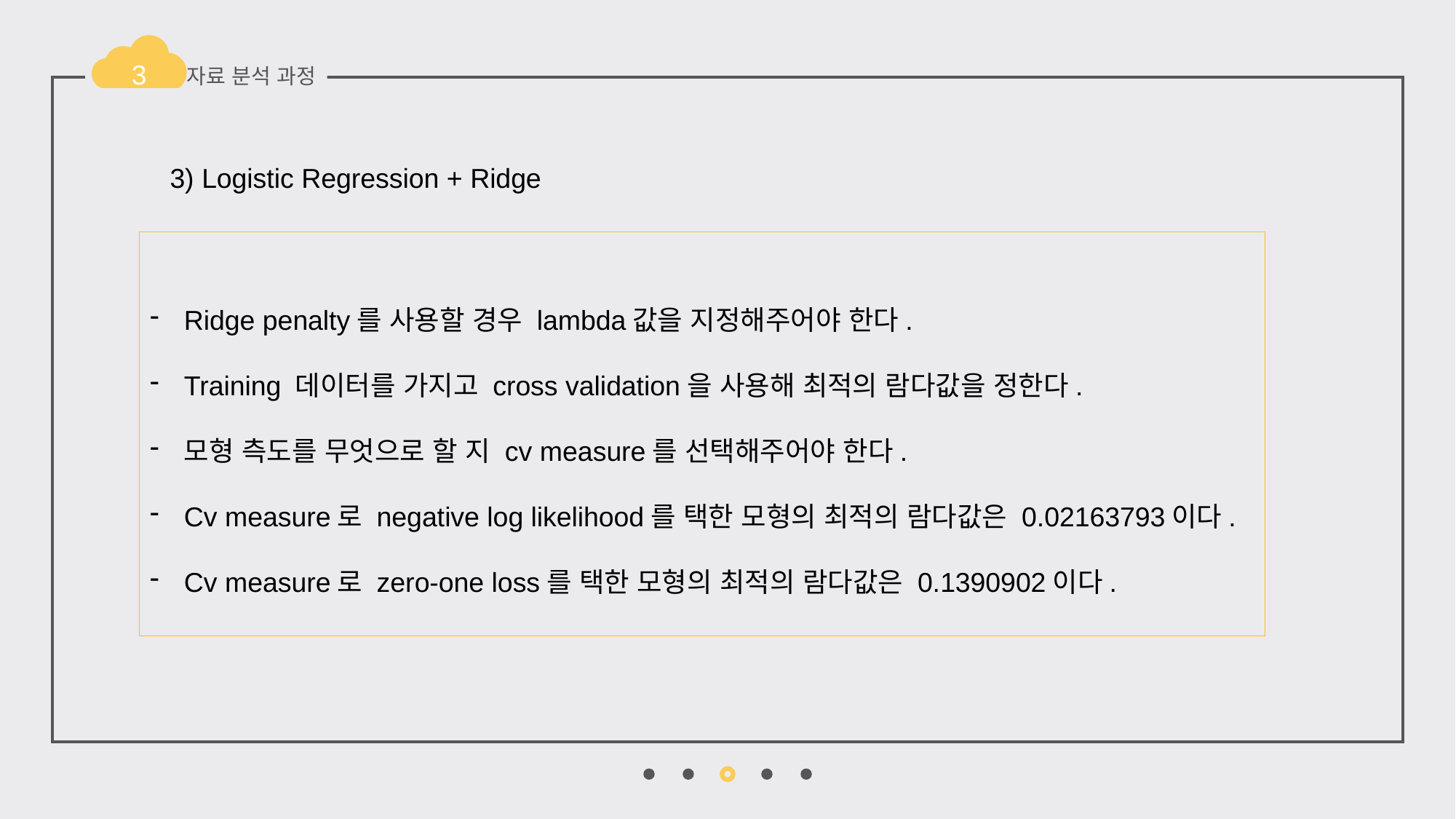

3

자료 분석 과정

3) Logistic Regression + Ridge

Ridge penalty를 사용할 경우 lambda값을 지정해주어야 한다.

Training 데이터를 가지고 cross validation을 사용해 최적의 람다값을 정한다.

모형 측도를 무엇으로 할 지 cv measure를 선택해주어야 한다.

Cv measure로 negative log likelihood를 택한 모형의 최적의 람다값은 0.02163793이다.

Cv measure로 zero-one loss를 택한 모형의 최적의 람다값은 0.1390902이다.